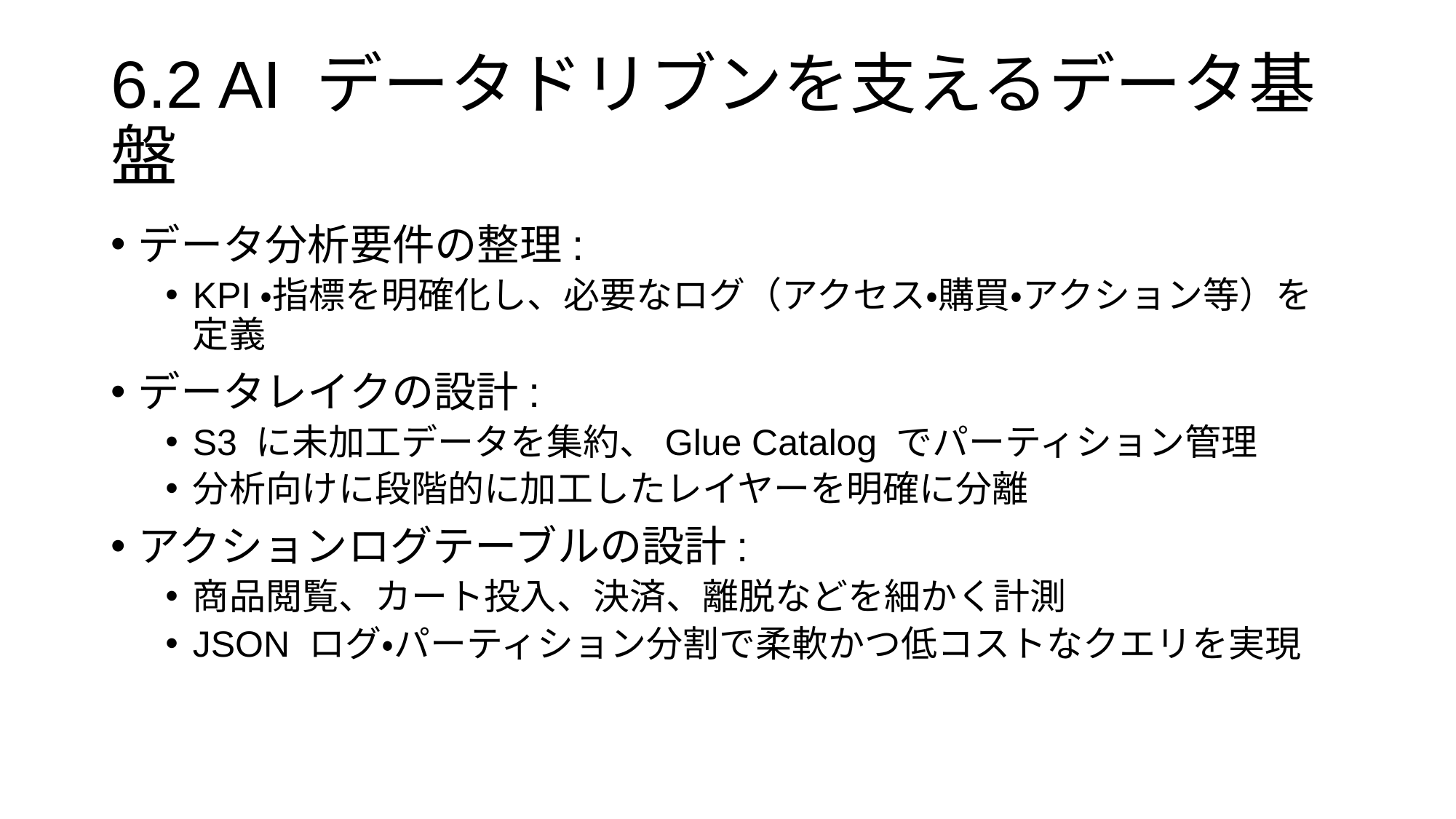

# 6.2 AI データドリブンを支えるデータ基盤
データ分析要件の整理:
KPI・指標を明確化し、必要なログ（アクセス・購買・アクション等）を定義
データレイクの設計:
S3 に未加工データを集約、Glue Catalog でパーティション管理
分析向けに段階的に加工したレイヤーを明確に分離
アクションログテーブルの設計:
商品閲覧、カート投入、決済、離脱などを細かく計測
JSON ログ・パーティション分割で柔軟かつ低コストなクエリを実現